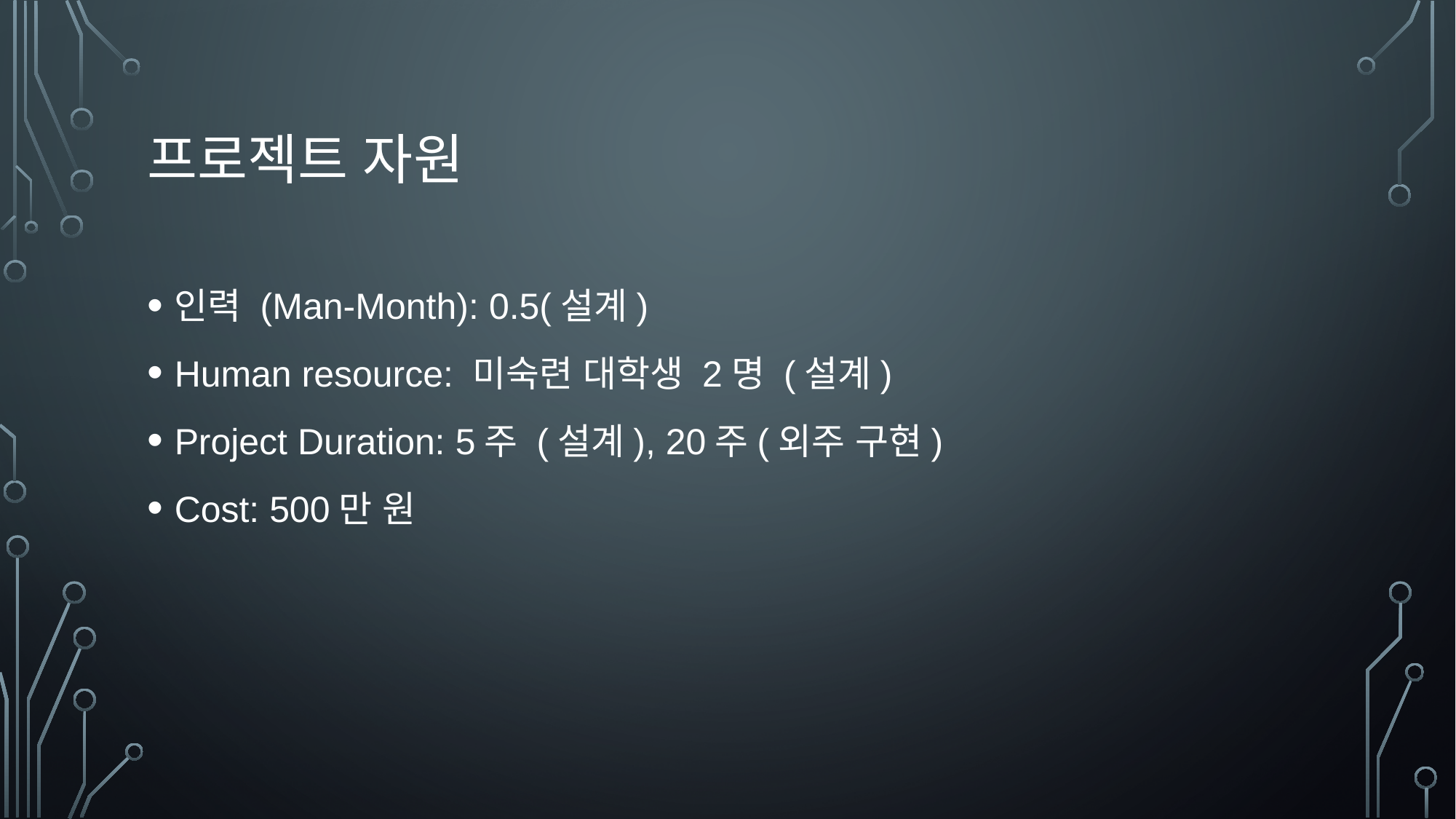

# 프로젝트 자원
인력 (Man-Month): 0.5(설계)
Human resource: 미숙련 대학생 2명 (설계)
Project Duration: 5주 (설계), 20주(외주 구현)
Cost: 500만 원